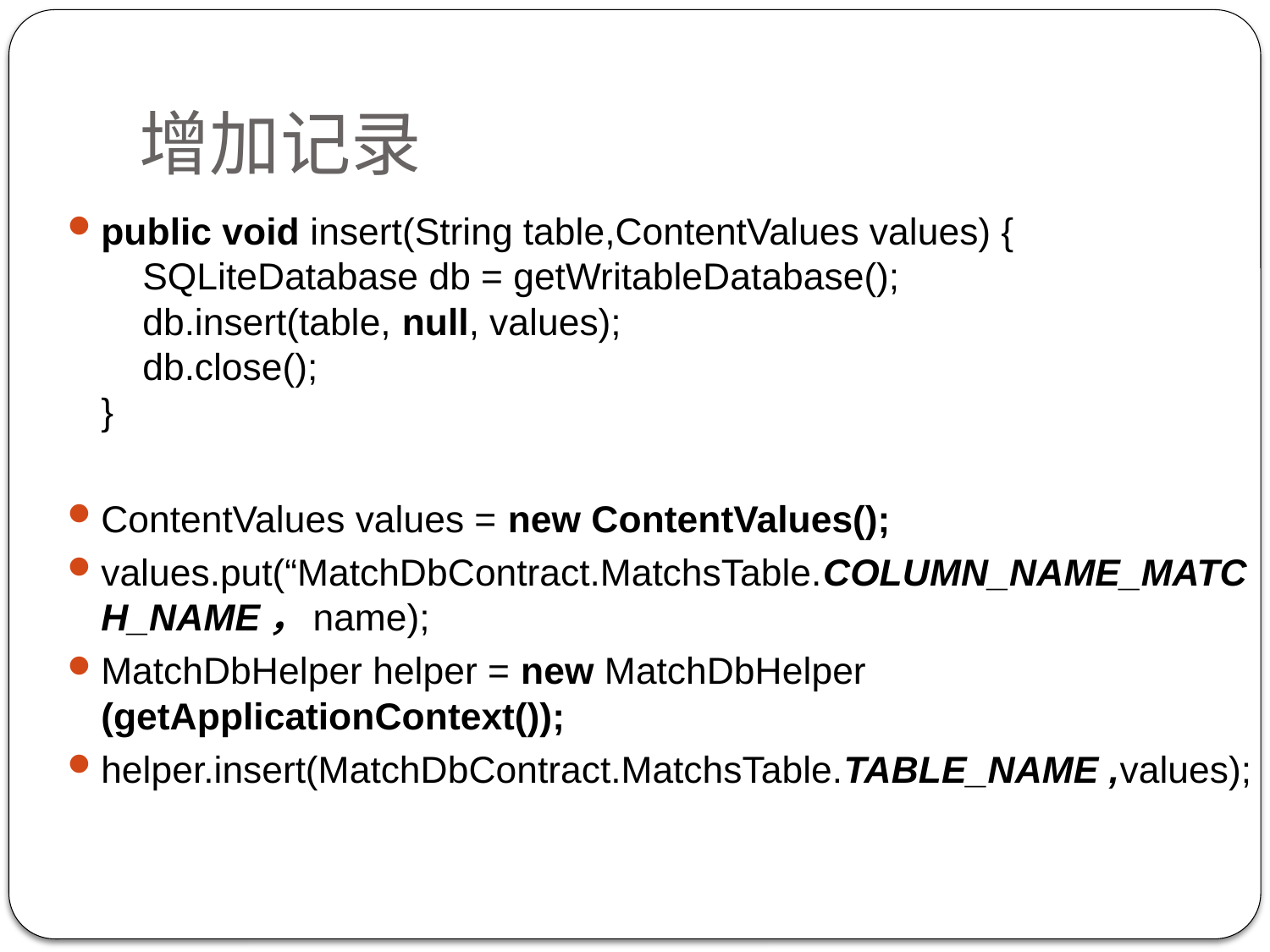

# 增加记录
public void insert(String table,ContentValues values) {
    SQLiteDatabase db = getWritableDatabase();
    db.insert(table, null, values);
    db.close();
}

ContentValues values = new ContentValues();
values.put(“MatchDbContract.MatchsTable.COLUMN_NAME_MATCH_NAME，name);
MatchDbHelper helper = new MatchDbHelper (getApplicationContext());
helper.insert(MatchDbContract.MatchsTable.TABLE_NAME ,values);